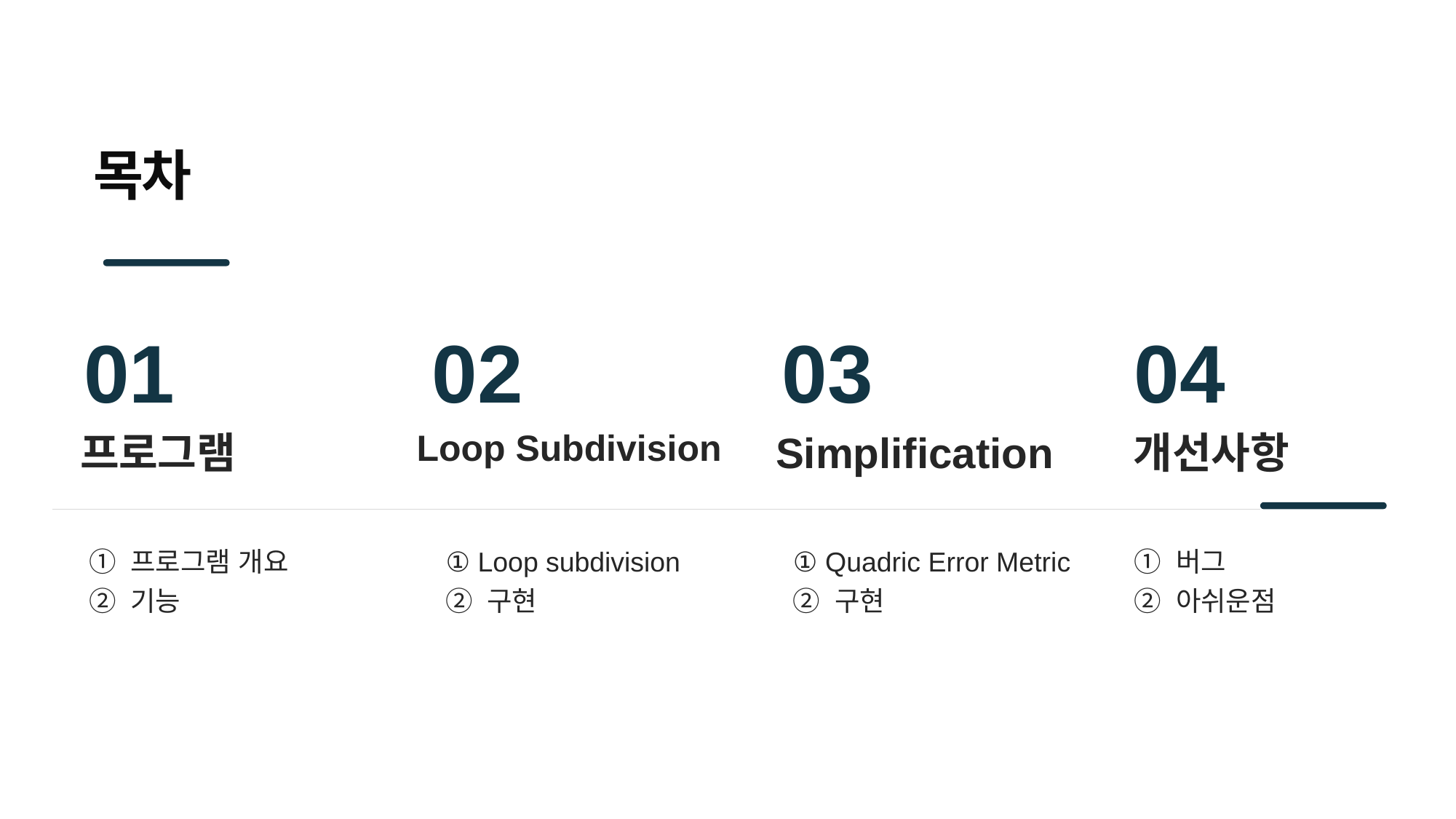

목차

01
02
03
04
프로그램
Loop Subdivision
Simplification
개선사항

① 프로그램 개요
② 기능
① Loop subdivision
② 구현
① Quadric Error Metric
② 구현
① 버그
② 아쉬운점